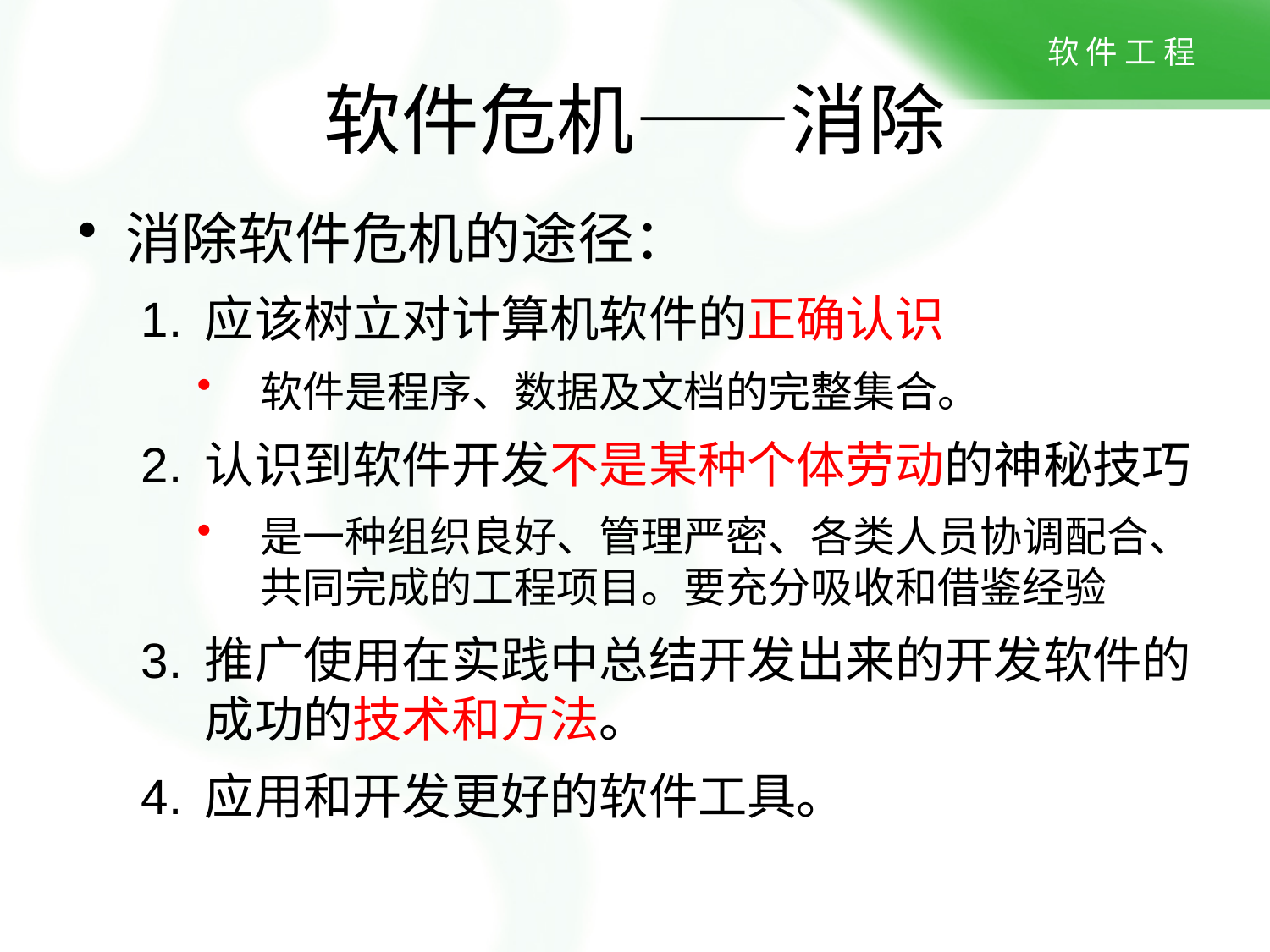

# 软件危机——消除
消除软件危机的途径：
应该树立对计算机软件的正确认识
软件是程序、数据及文档的完整集合。
认识到软件开发不是某种个体劳动的神秘技巧
是一种组织良好、管理严密、各类人员协调配合、共同完成的工程项目。要充分吸收和借鉴经验
推广使用在实践中总结开发出来的开发软件的成功的技术和方法。
应用和开发更好的软件工具。